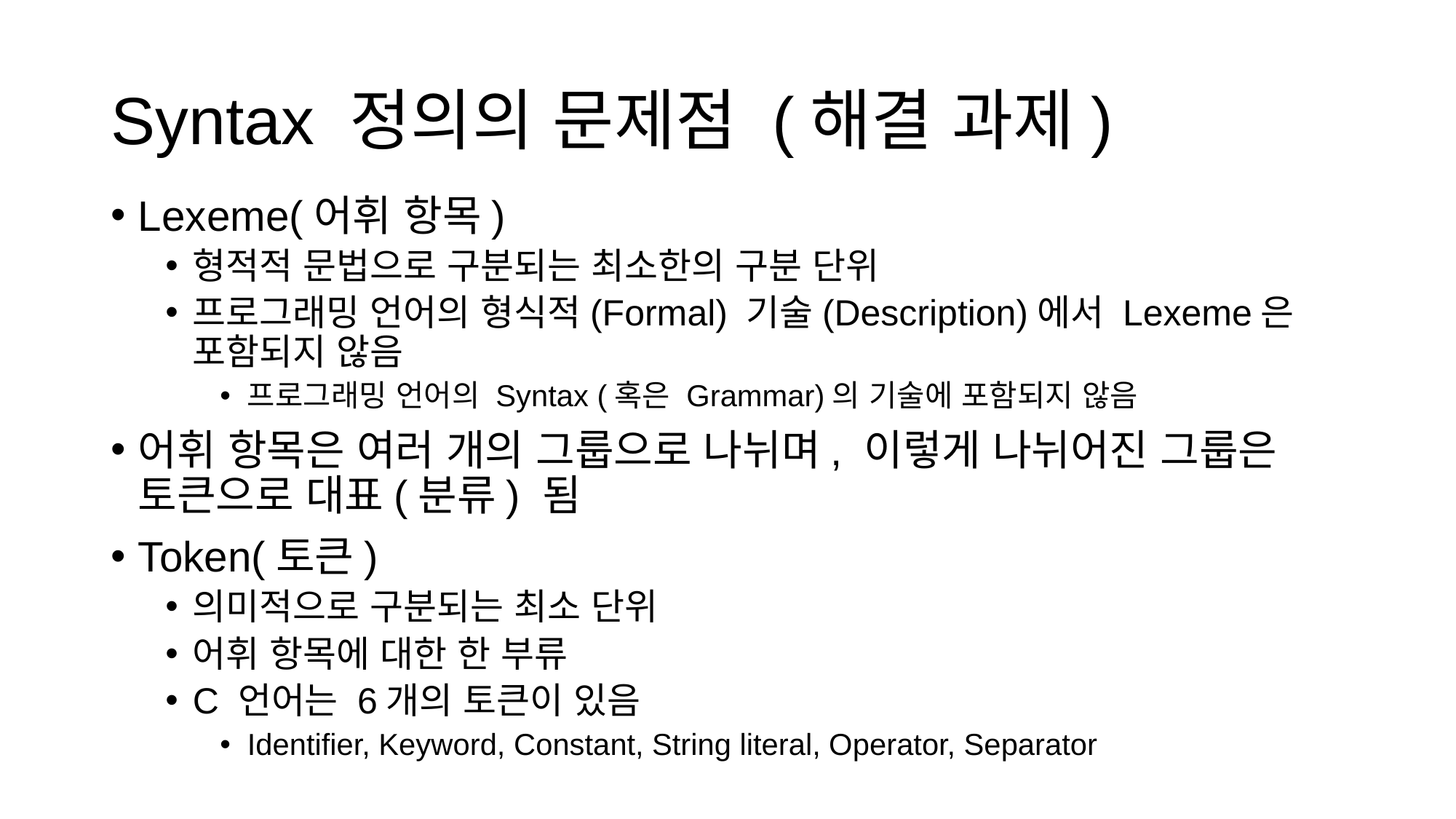

# Syntax 정의의 문제점 (해결 과제)
Lexeme(어휘 항목)
형적적 문법으로 구분되는 최소한의 구분 단위
프로그래밍 언어의 형식적(Formal) 기술(Description)에서 Lexeme은 포함되지 않음
프로그래밍 언어의 Syntax (혹은 Grammar)의 기술에 포함되지 않음
어휘 항목은 여러 개의 그룹으로 나뉘며, 이렇게 나뉘어진 그룹은 토큰으로 대표(분류) 됨
Token(토큰)
의미적으로 구분되는 최소 단위
어휘 항목에 대한 한 부류
C 언어는 6개의 토큰이 있음
Identifier, Keyword, Constant, String literal, Operator, Separator